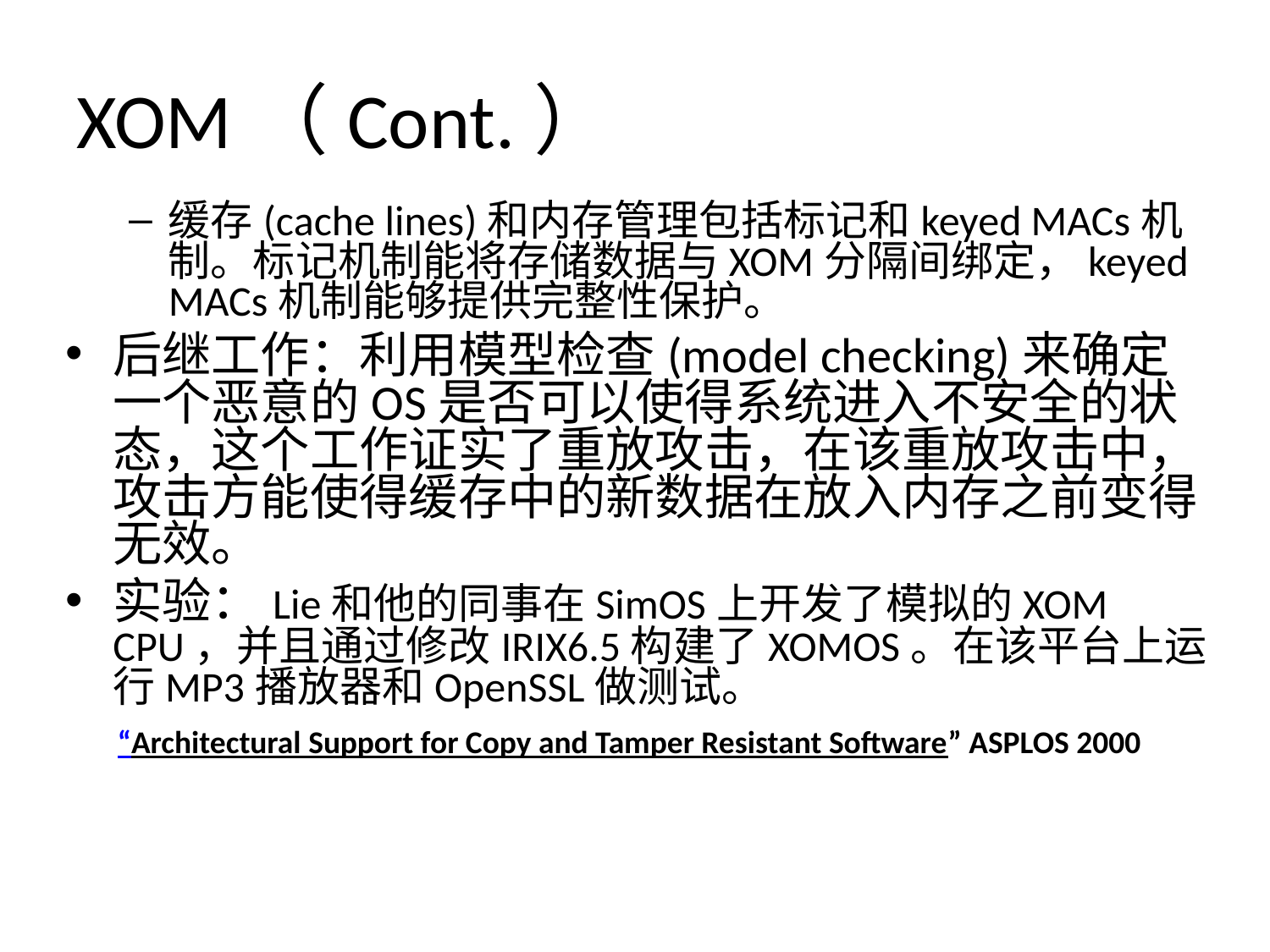

# XOM（Cont.）
缓存(cache lines)和内存管理包括标记和keyed MACs机制。标记机制能将存储数据与XOM分隔间绑定，keyed MACs机制能够提供完整性保护。
后继工作：利用模型检查(model checking)来确定一个恶意的OS是否可以使得系统进入不安全的状态，这个工作证实了重放攻击，在该重放攻击中，攻击方能使得缓存中的新数据在放入内存之前变得无效。
实验：Lie和他的同事在SimOS上开发了模拟的XOM CPU，并且通过修改IRIX6.5构建了XOMOS。在该平台上运行MP3播放器和OpenSSL做测试。
“Architectural Support for Copy and Tamper Resistant Software” ASPLOS 2000